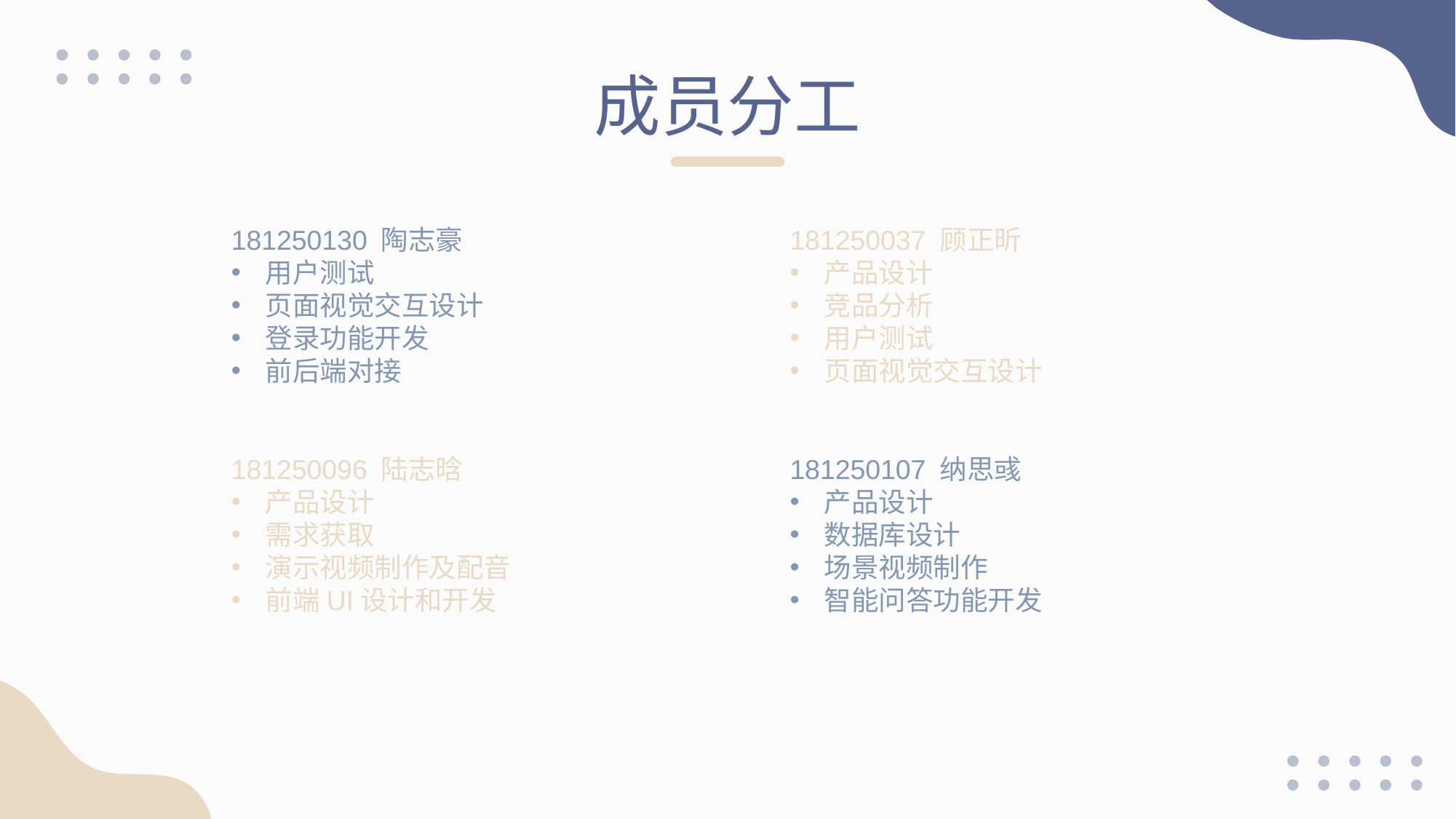

成员分工
181250130 陶志豪
用户测试
页面视觉交互设计
登录功能开发
前后端对接

181250096 陆志晗
产品设计
需求获取
演示视频制作及配音
前端UI设计和开发

181250037 顾正昕
产品设计
竞品分析
用户测试
页面视觉交互设计

181250107 纳思彧
产品设计
数据库设计
场景视频制作
智能问答功能开发